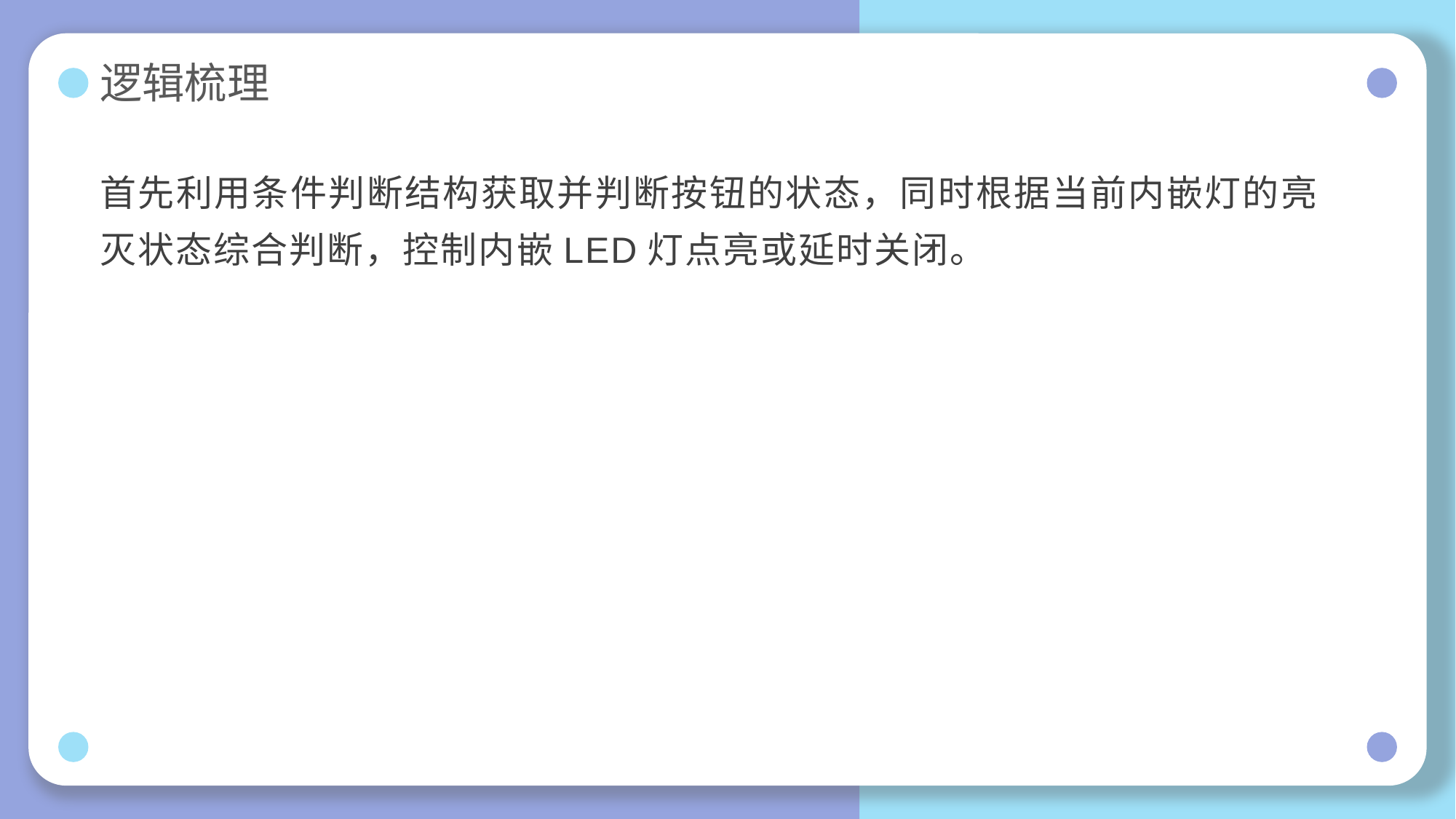

# 逻辑梳理
首先利用条件判断结构获取并判断按钮的状态，同时根据当前内嵌灯的亮灭状态综合判断，控制内嵌LED灯点亮或延时关闭。